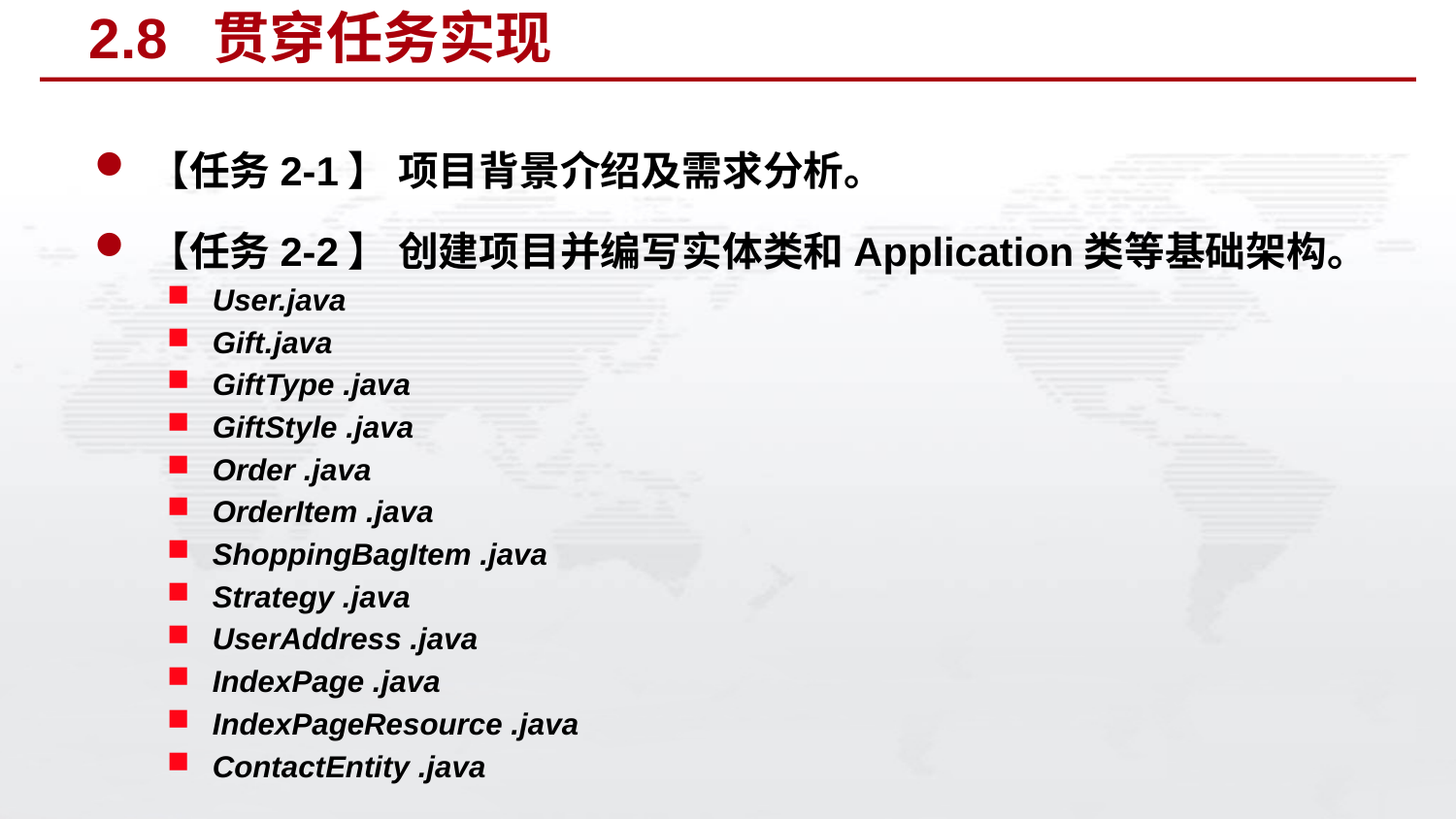

# 2.8  贯穿任务实现
【任务2-1】 项目背景介绍及需求分析。
【任务2-2】 创建项目并编写实体类和Application类等基础架构。
User.java
Gift.java
GiftType .java
GiftStyle .java
Order .java
OrderItem .java
ShoppingBagItem .java
Strategy .java
UserAddress .java
IndexPage .java
IndexPageResource .java
ContactEntity .java